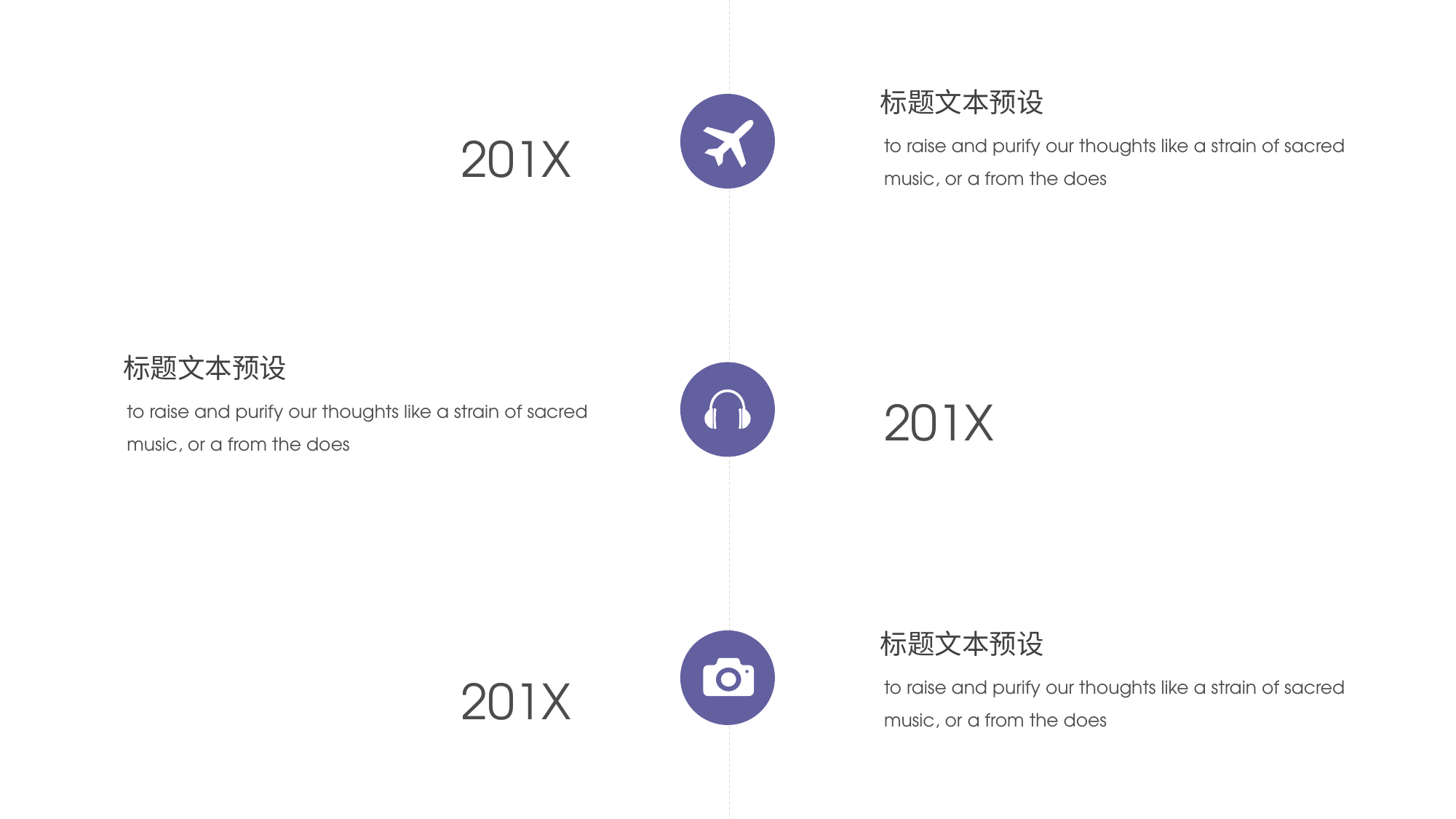

201X
标题文本预设

to raise and purify our thoughts like a strain of sacred music, or a from the does
201X
标题文本预设

to raise and purify our thoughts like a strain of sacred music, or a from the does
201X
标题文本预设

to raise and purify our thoughts like a strain of sacred music, or a from the does